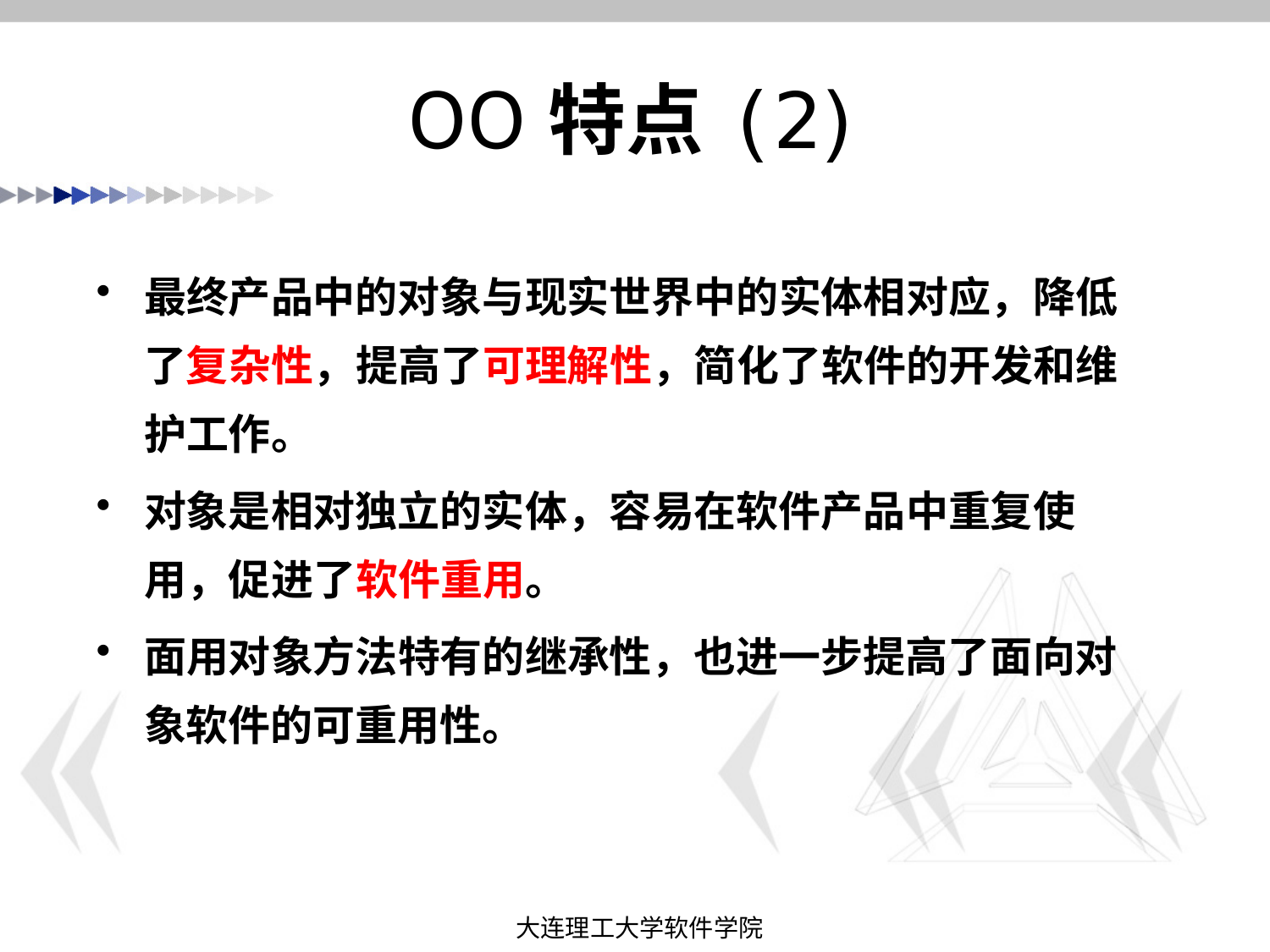

# OO特点 (2)
最终产品中的对象与现实世界中的实体相对应，降低了复杂性，提高了可理解性，简化了软件的开发和维护工作。
对象是相对独立的实体，容易在软件产品中重复使用，促进了软件重用。
面用对象方法特有的继承性，也进一步提高了面向对象软件的可重用性。

大连理工大学软件学院
23